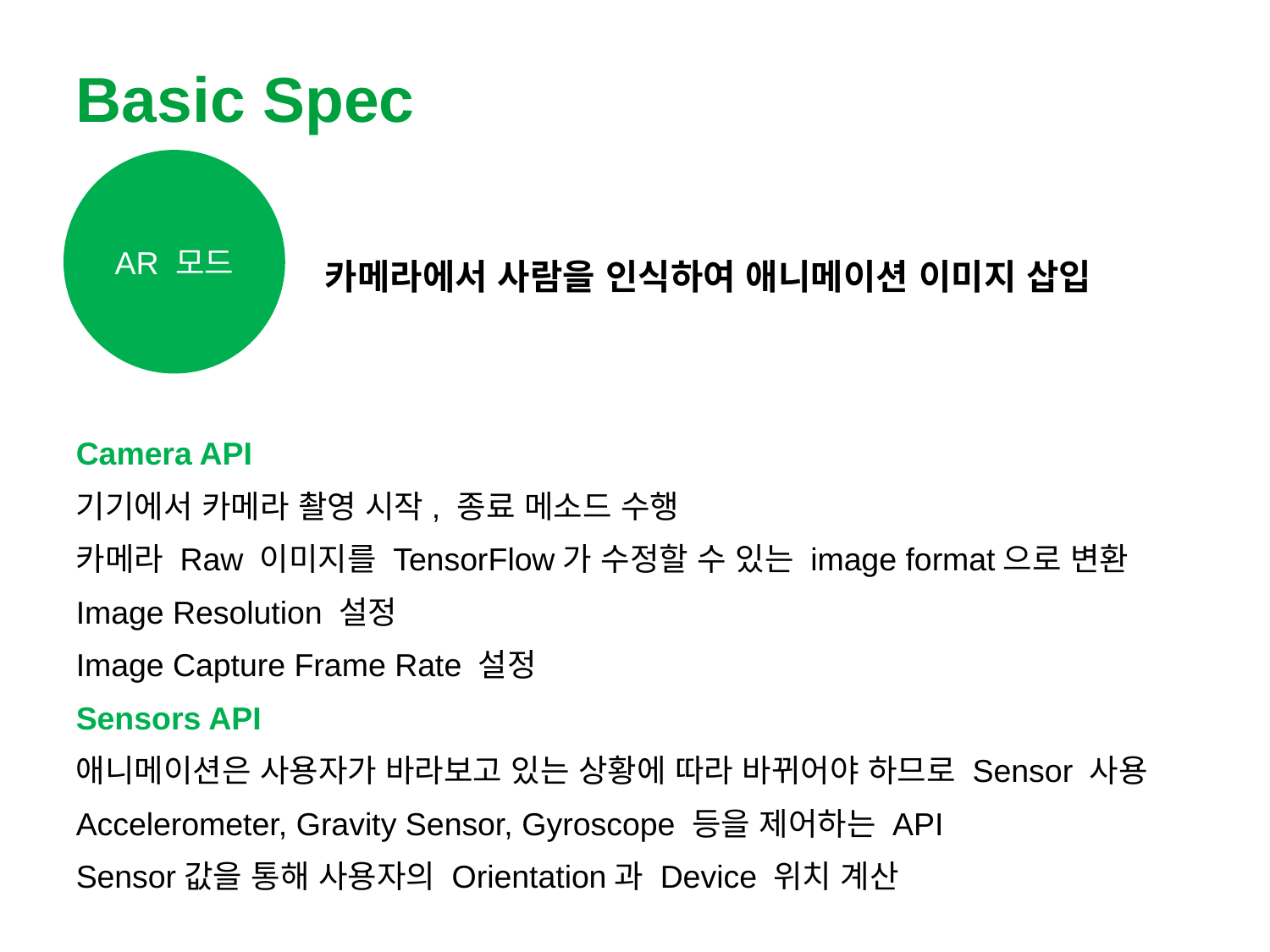

# Basic Spec
AR 모드
카메라에서 사람을 인식하여 애니메이션 이미지 삽입
Camera API
기기에서 카메라 촬영 시작, 종료 메소드 수행
카메라 Raw 이미지를 TensorFlow가 수정할 수 있는 image format으로 변환
Image Resolution 설정
Image Capture Frame Rate 설정
Sensors API
애니메이션은 사용자가 바라보고 있는 상황에 따라 바뀌어야 하므로 Sensor 사용
Accelerometer, Gravity Sensor, Gyroscope 등을 제어하는 API
Sensor값을 통해 사용자의 Orientation과 Device 위치 계산